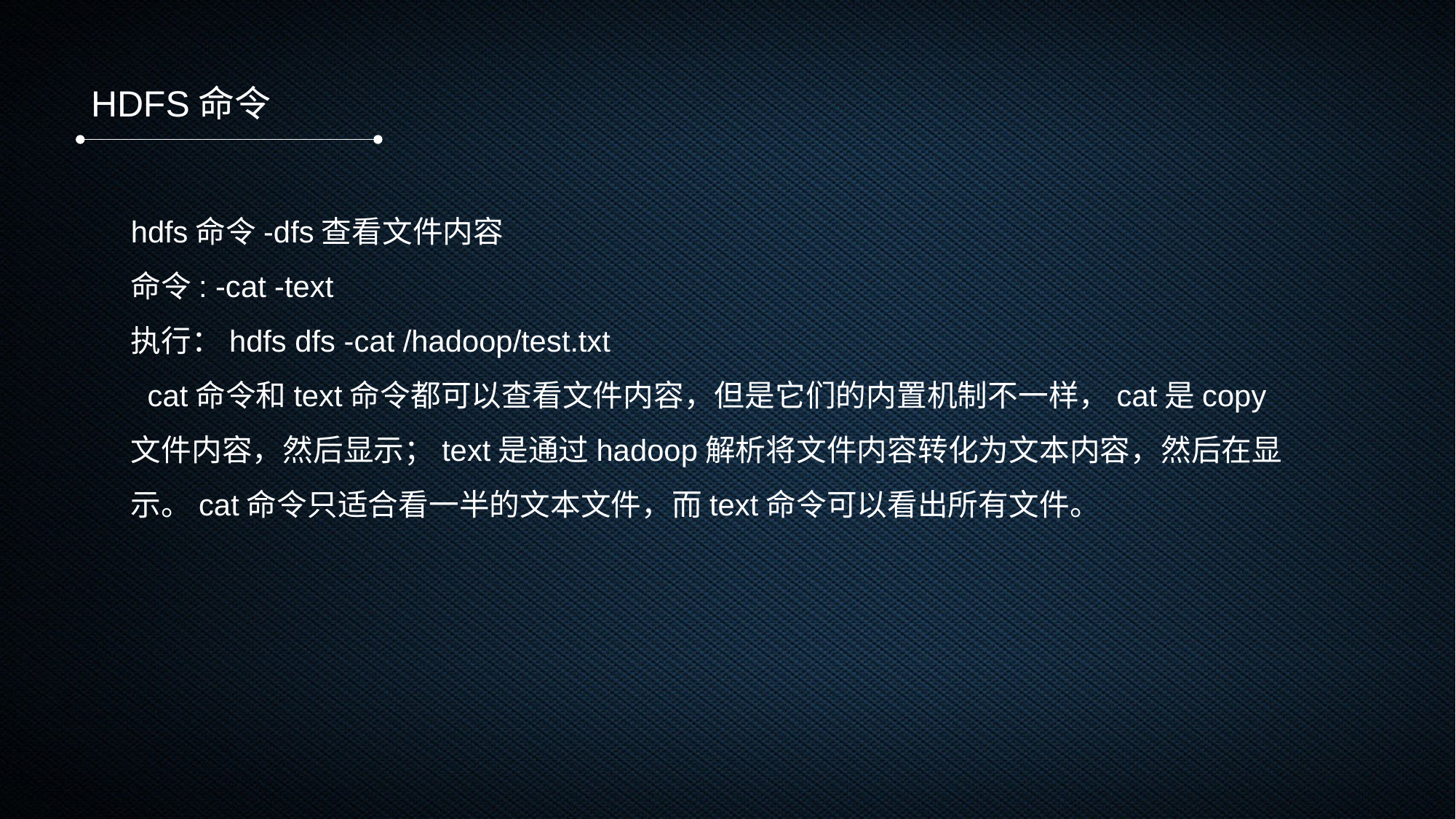

HDFS命令
hdfs命令-dfs查看文件内容
命令: -cat -text
执行：hdfs dfs -cat /hadoop/test.txt
  cat命令和text命令都可以查看文件内容，但是它们的内置机制不一样，cat是copy文件内容，然后显示；text是通过hadoop解析将文件内容转化为文本内容，然后在显示。cat命令只适合看一半的文本文件，而text命令可以看出所有文件。